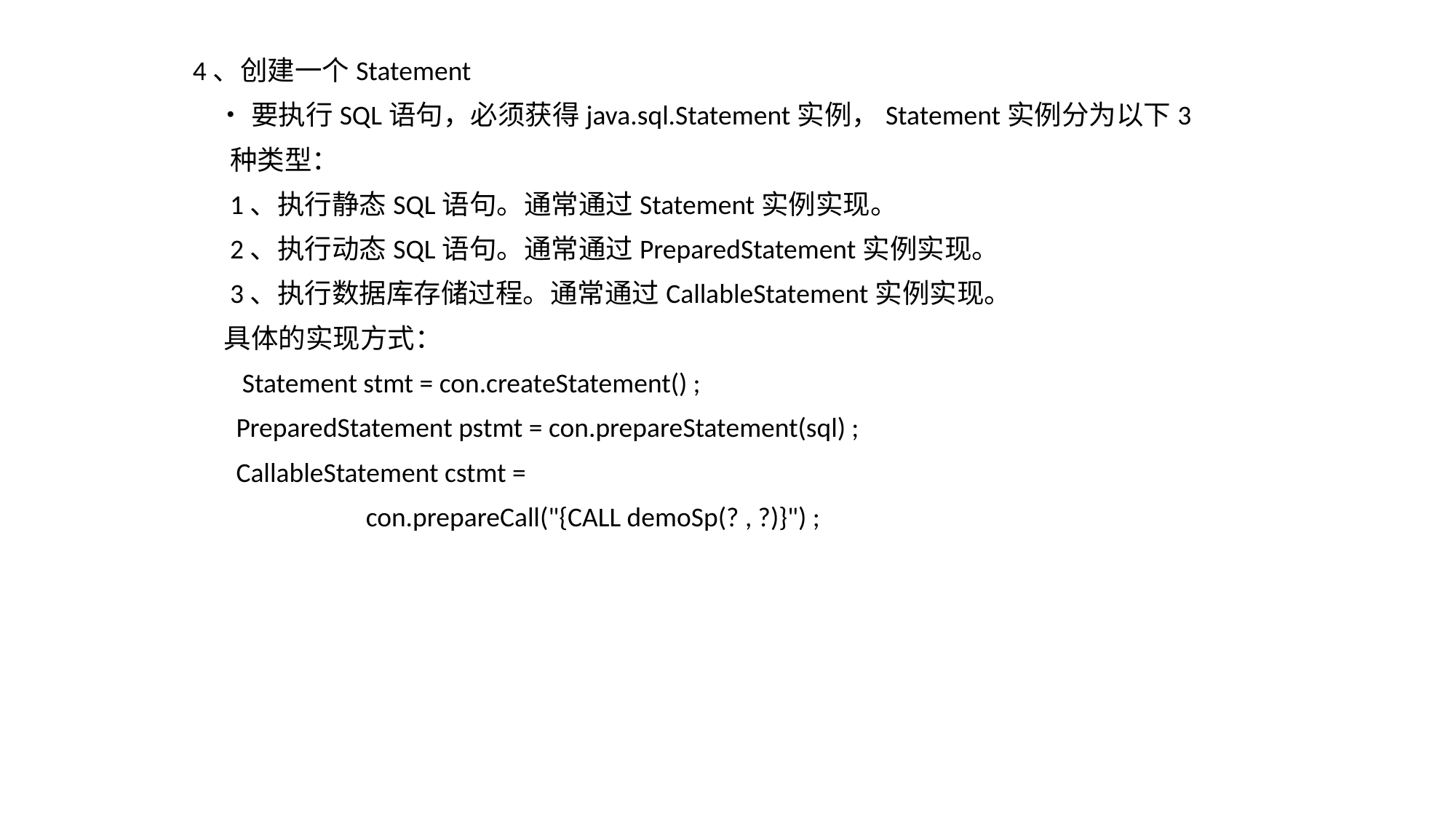

4、创建一个Statement
    •要执行SQL语句，必须获得java.sql.Statement实例，Statement实例分为以下3
     种类型：
      1、执行静态SQL语句。通常通过Statement实例实现。
      2、执行动态SQL语句。通常通过PreparedStatement实例实现。
      3、执行数据库存储过程。通常通过CallableStatement实例实现。
    具体的实现方式：
        Statement stmt = con.createStatement() ;
       PreparedStatement pstmt = con.prepareStatement(sql) ;
       CallableStatement cstmt =
                            con.prepareCall("{CALL demoSp(? , ?)}") ;